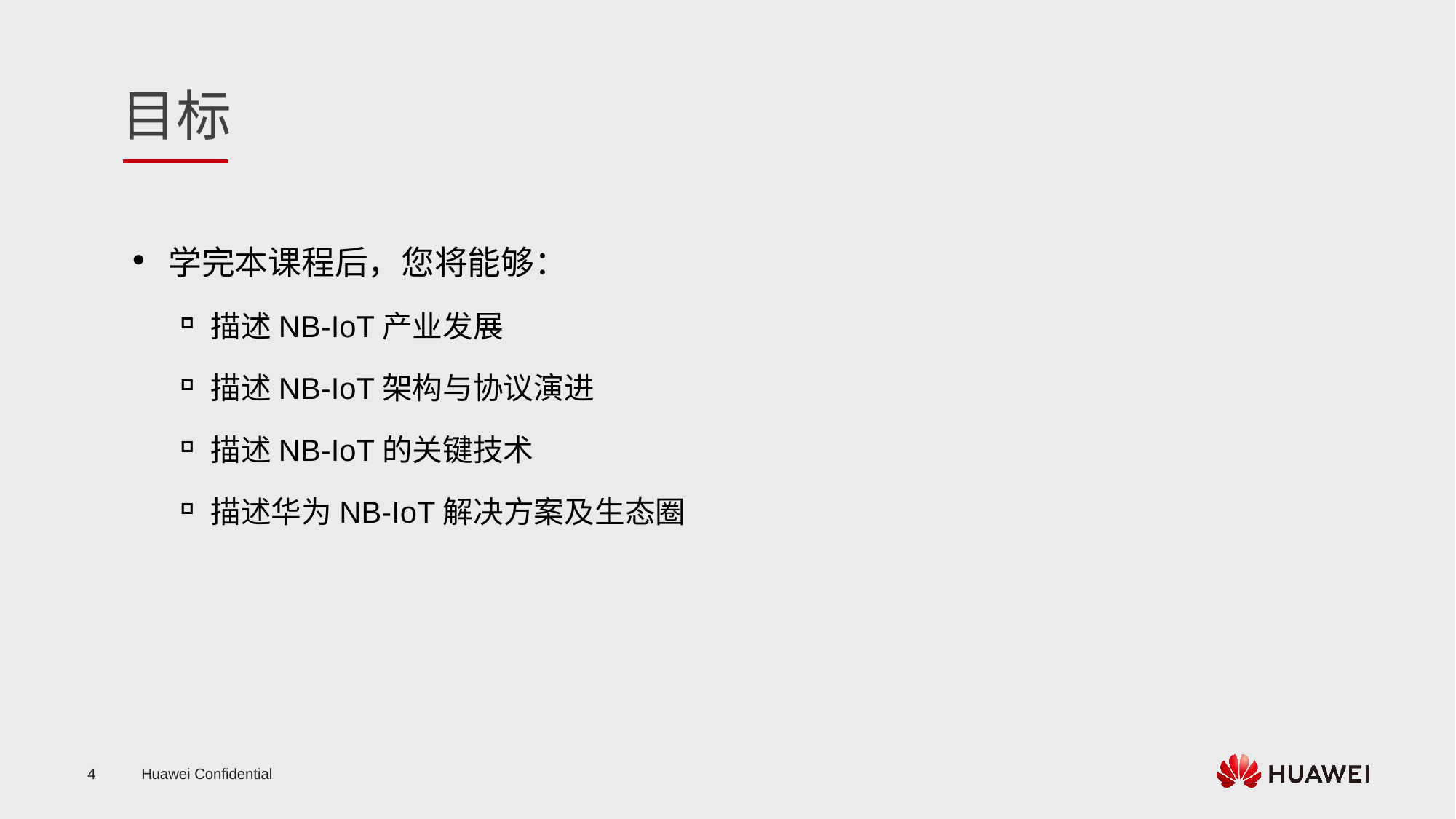

学完本课程后，您将能够：
描述NB-IoT产业发展
描述NB-IoT架构与协议演进
描述NB-IoT的关键技术
描述华为NB-IoT解决方案及生态圈